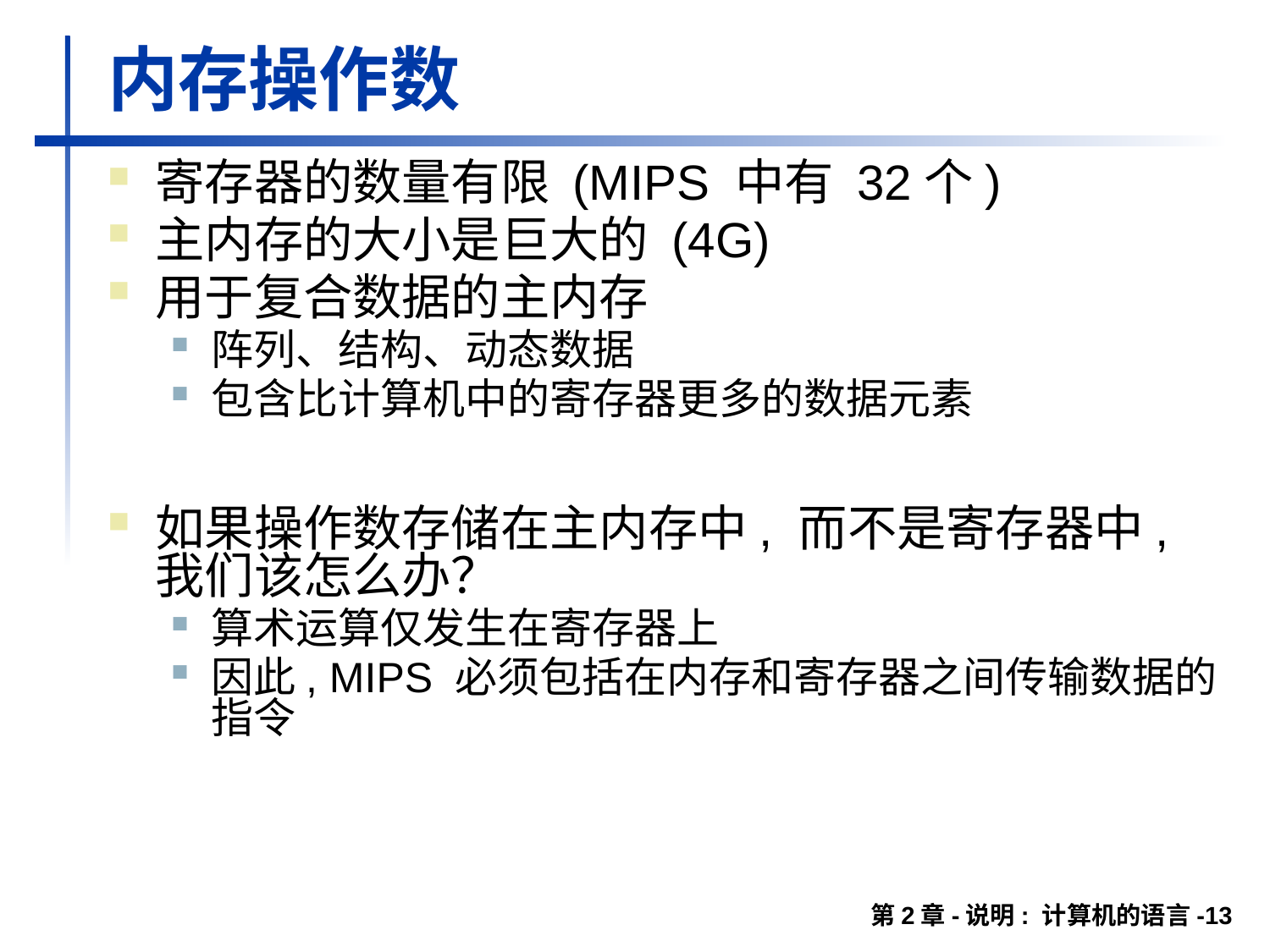

# 内存操作数
寄存器的数量有限 (MIPS 中有 32个)
主内存的大小是巨大的 (4G)
用于复合数据的主内存
阵列、结构、动态数据
包含比计算机中的寄存器更多的数据元素

如果操作数存储在主内存中, 而不是寄存器中, 我们该怎么办？
算术运算仅发生在寄存器上
因此, MIPS 必须包括在内存和寄存器之间传输数据的指令
第2章-说明: 计算机的语言-13